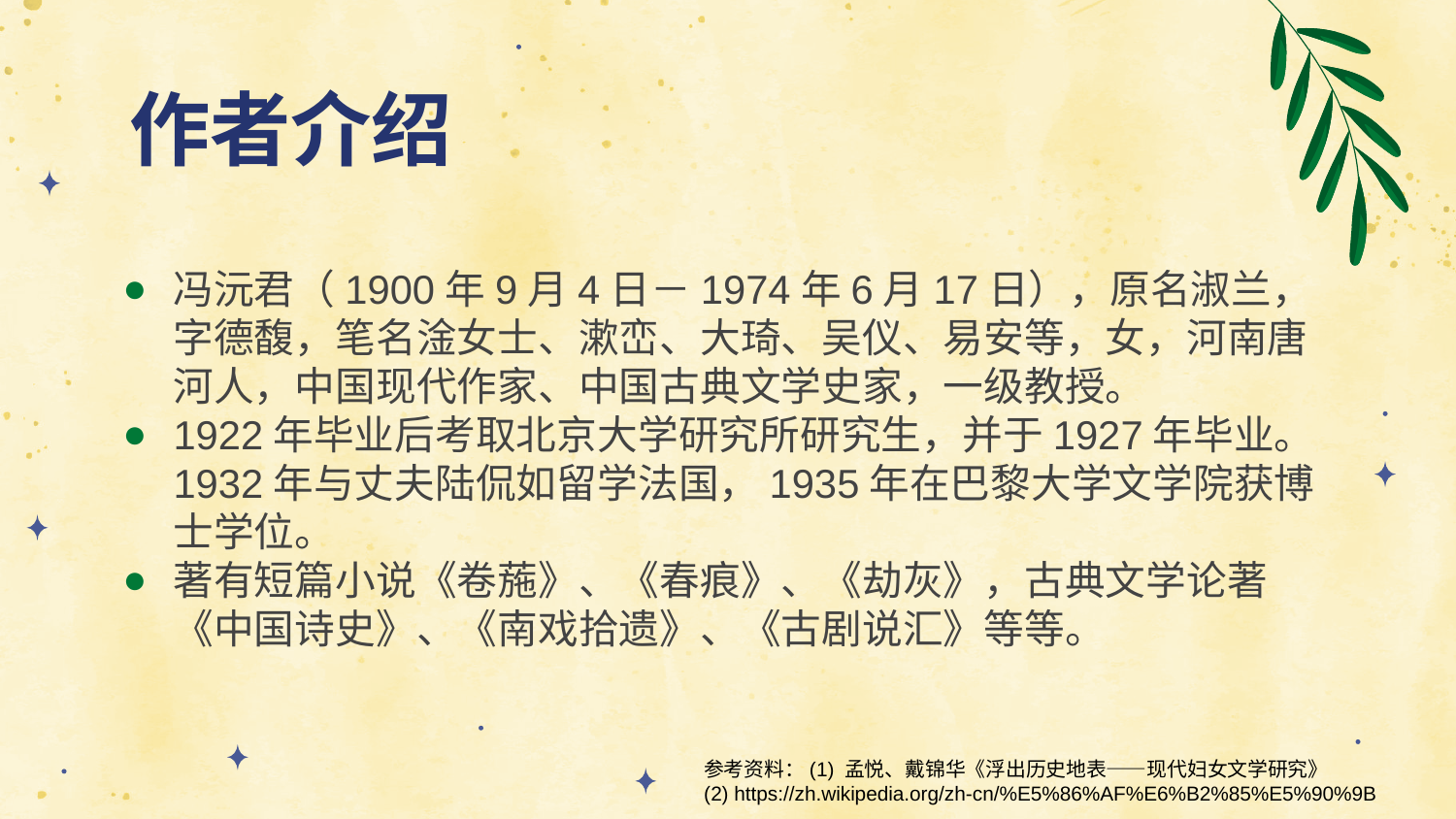

# 作者介绍
冯沅君（1900年9月4日－1974年6月17日），原名淑兰，字德馥，笔名淦女士、漱峦、大琦、吴仪、易安等，女，河南唐河人，中国现代作家、中国古典文学史家，一级教授。
1922年毕业后考取北京大学研究所研究生，并于1927年毕业。1932年与丈夫陆侃如留学法国，1935年在巴黎大学文学院获博士学位。
著有短篇小说《卷葹》、《春痕》、《劫灰》，古典文学论著《中国诗史》、《南戏拾遗》、《古剧说汇》等等。
参考资料：(1) 孟悦、戴锦华《浮出历史地表——现代妇女文学研究》
(2) https://zh.wikipedia.org/zh-cn/%E5%86%AF%E6%B2%85%E5%90%9B